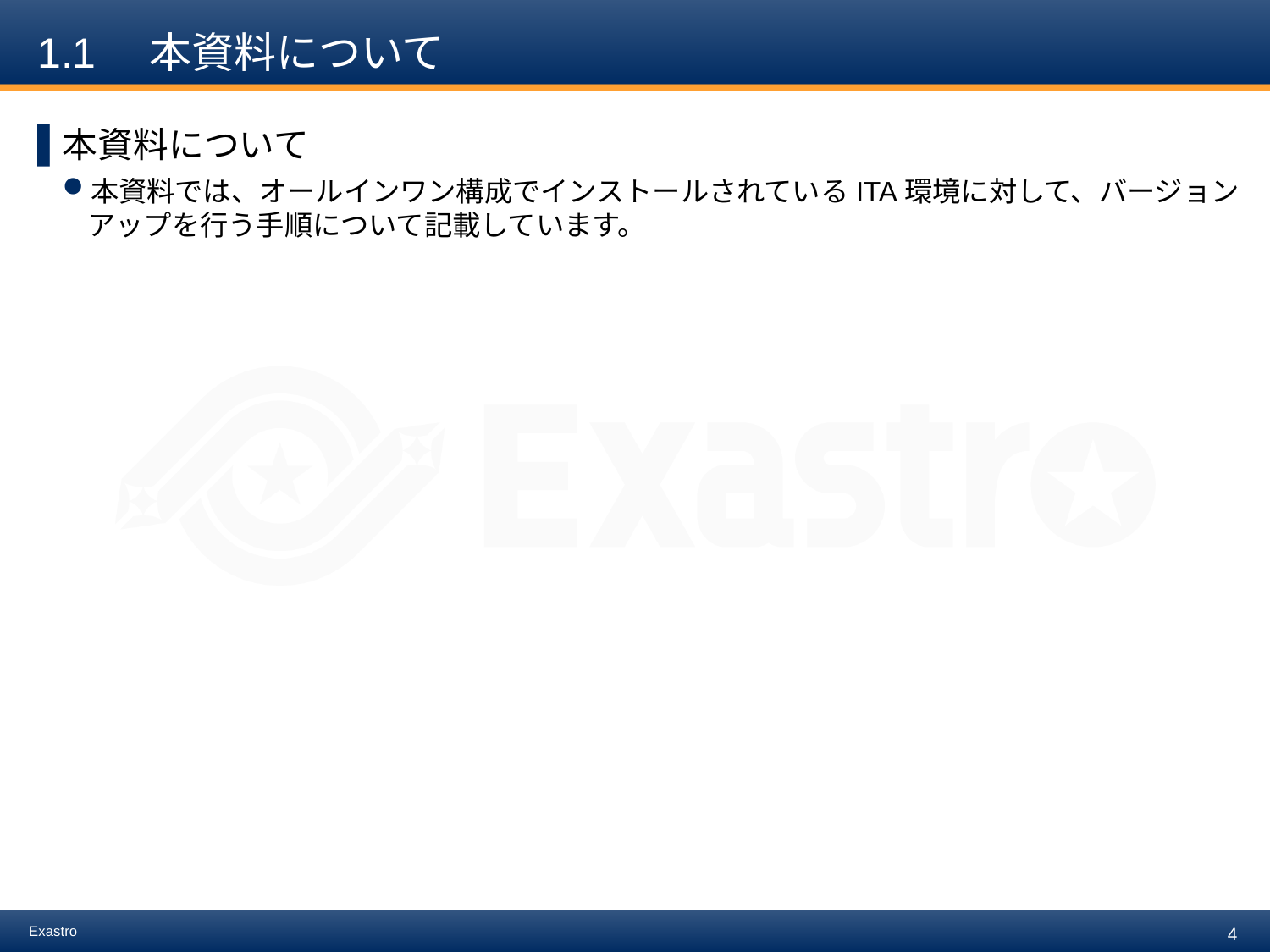

# 1.1　本資料について
本資料について
本資料では、オールインワン構成でインストールされているITA環境に対して、バージョンアップを行う手順について記載しています。